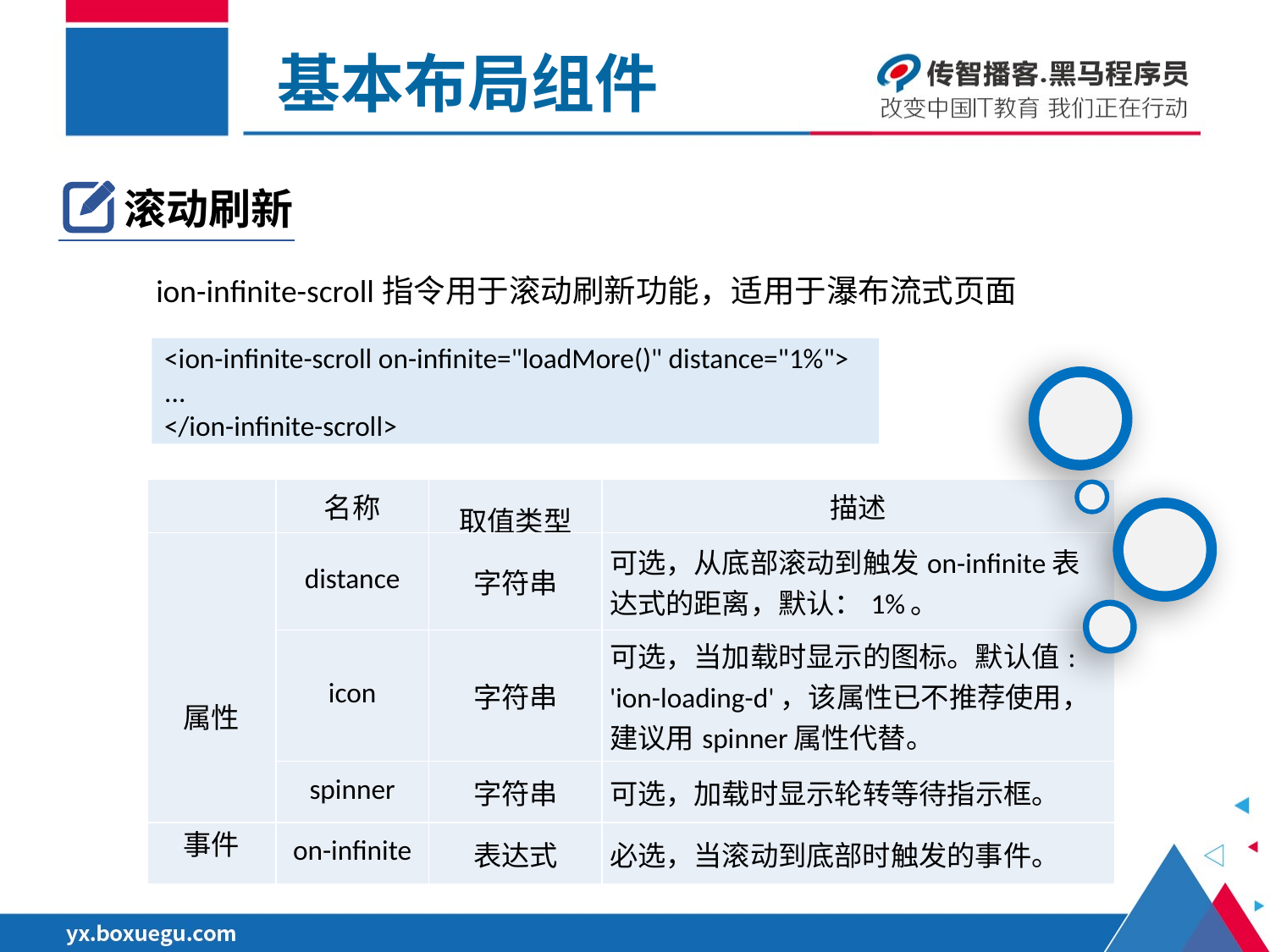

基本布局组件
滚动刷新

ion-infinite-scroll指令用于滚动刷新功能，适用于瀑布流式页面
<ion-infinite-scroll on-infinite="loadMore()" distance="1%">
...
</ion-infinite-scroll>

|  | 名称 | 取值类型 | 描述 |
| --- | --- | --- | --- |
| 属性 | distance | 字符串 | 可选，从底部滚动到触发on-infinite表达式的距离，默认：1%。 |
|  | icon | 字符串 | 可选，当加载时显示的图标。默认值: 'ion-loading-d'，该属性已不推荐使用，建议用spinner属性代替。 |
|  | spinner | 字符串 | 可选，加载时显示轮转等待指示框。 |
| 事件 | on-infinite | 表达式 | 必选，当滚动到底部时触发的事件。 |